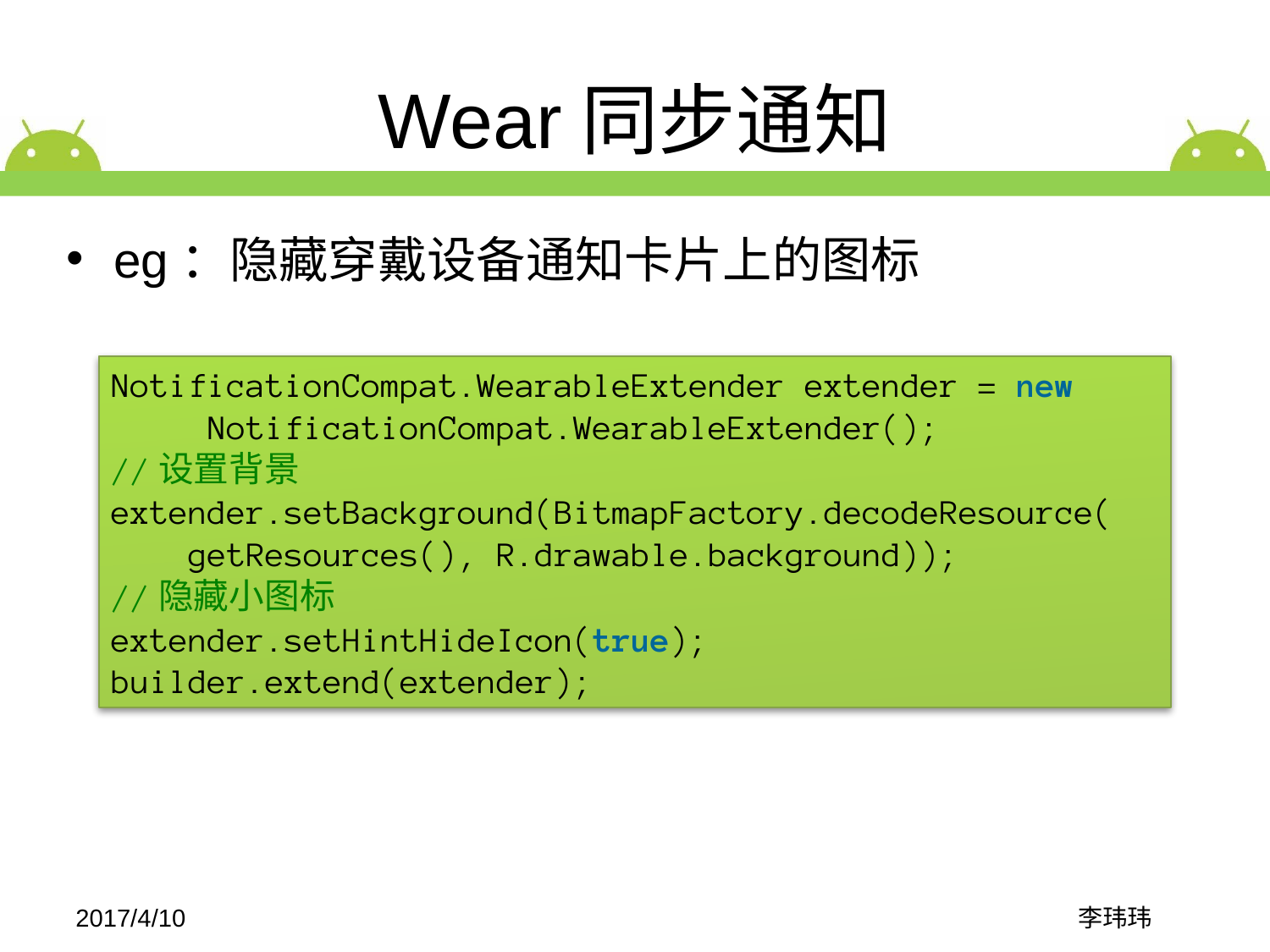

# Wear同步通知
eg：隐藏穿戴设备通知卡片上的图标
NotificationCompat.WearableExtender extender = new
     NotificationCompat.WearableExtender();
//设置背景
extender.setBackground(BitmapFactory.decodeResource(
    getResources(), R.drawable.background));
//隐藏小图标
extender.setHintHideIcon(true);
builder.extend(extender);